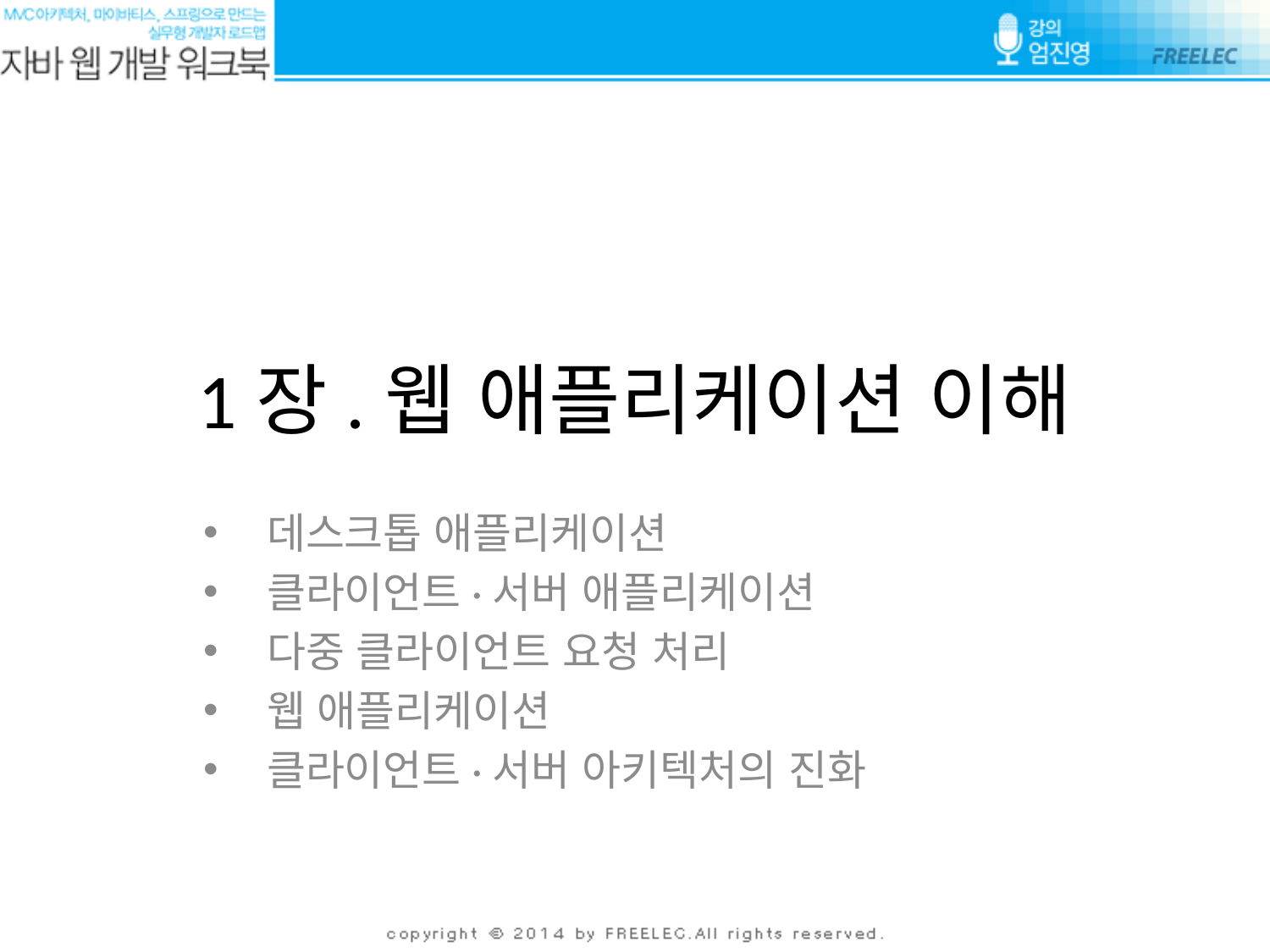

# 1장.웹 애플리케이션 이해
데스크톱 애플리케이션
클라이언트·서버 애플리케이션
다중 클라이언트 요청 처리
웹 애플리케이션
클라이언트·서버 아키텍처의 진화